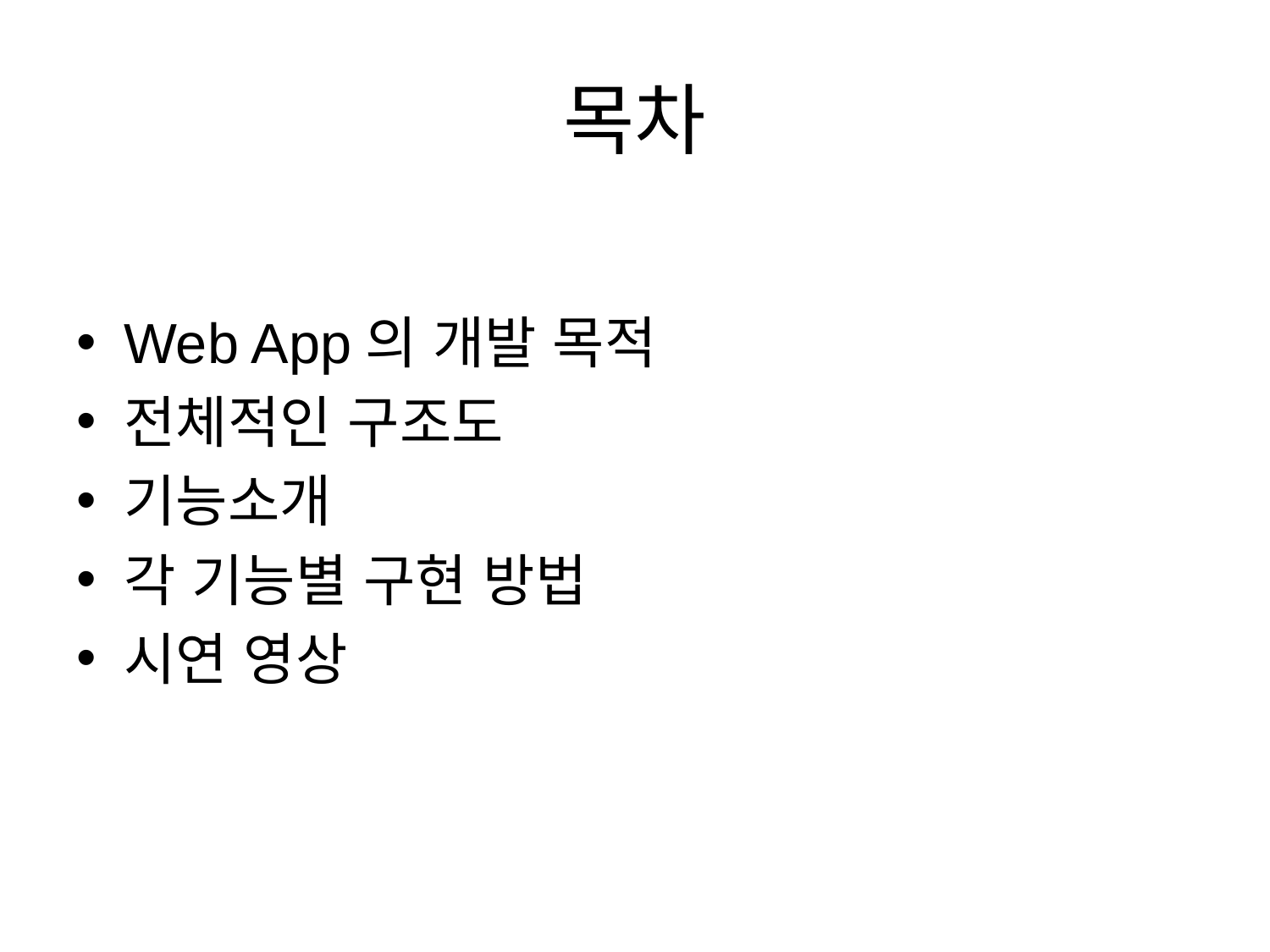

# 목차

Web App의 개발 목적
전체적인 구조도
기능소개
각 기능별 구현 방법
시연 영상